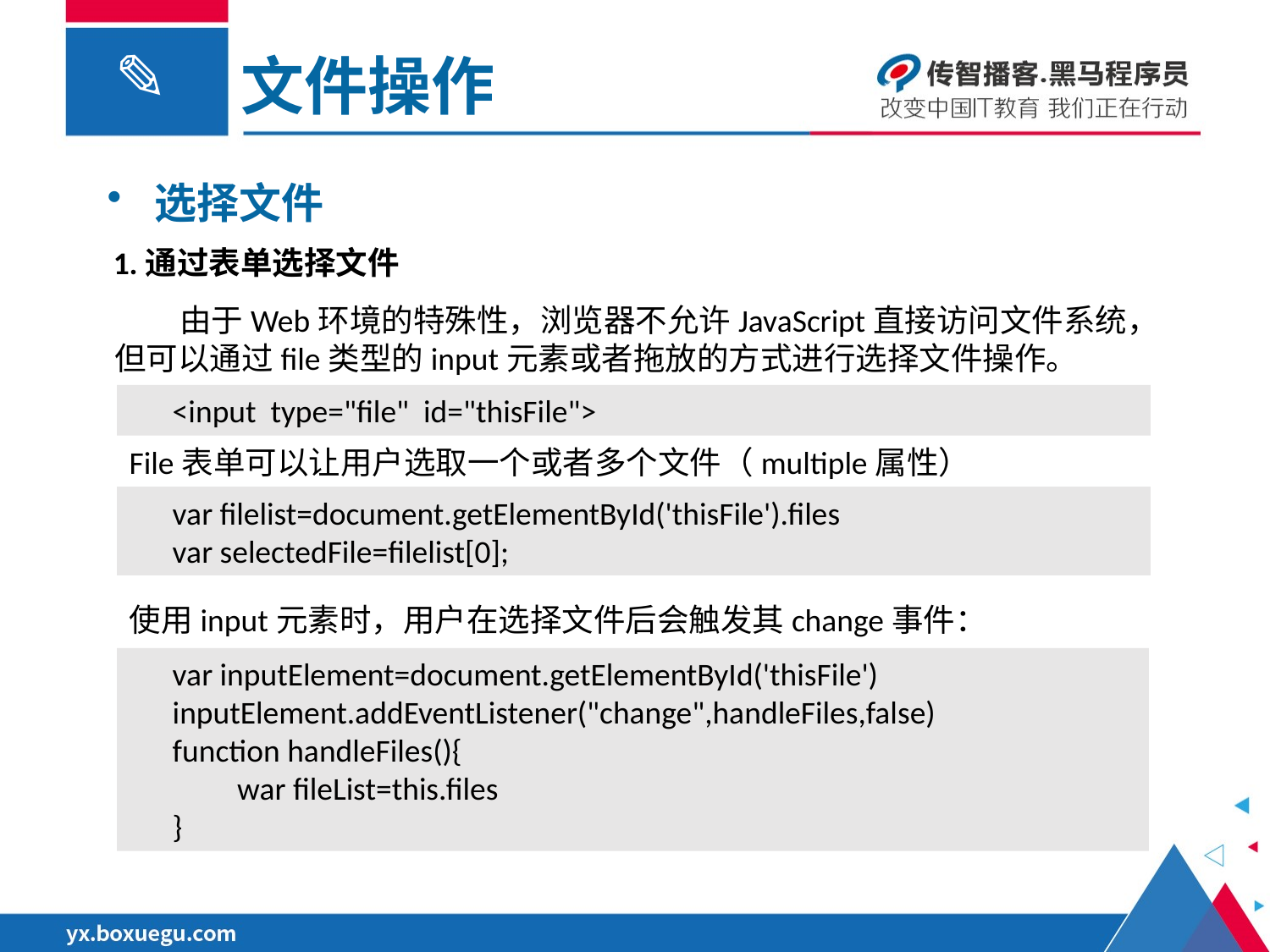

文件操作
选择文件
1.通过表单选择文件
        由于Web环境的特殊性，浏览器不允许JavaScript直接访问文件系统，但可以通过file类型的input元素或者拖放的方式进行选择文件操作。
      <input  type="file"  id="thisFile">
File表单可以让用户选取一个或者多个文件（multiple属性）
      var filelist=document.getElementById('thisFile').files
      var selectedFile=filelist[0];
使用input元素时，用户在选择文件后会触发其change事件：
      var inputElement=document.getElementById('thisFile')
      inputElement.addEventListener("change",handleFiles,false)
      function handleFiles(){
               war fileList=this.files
      }